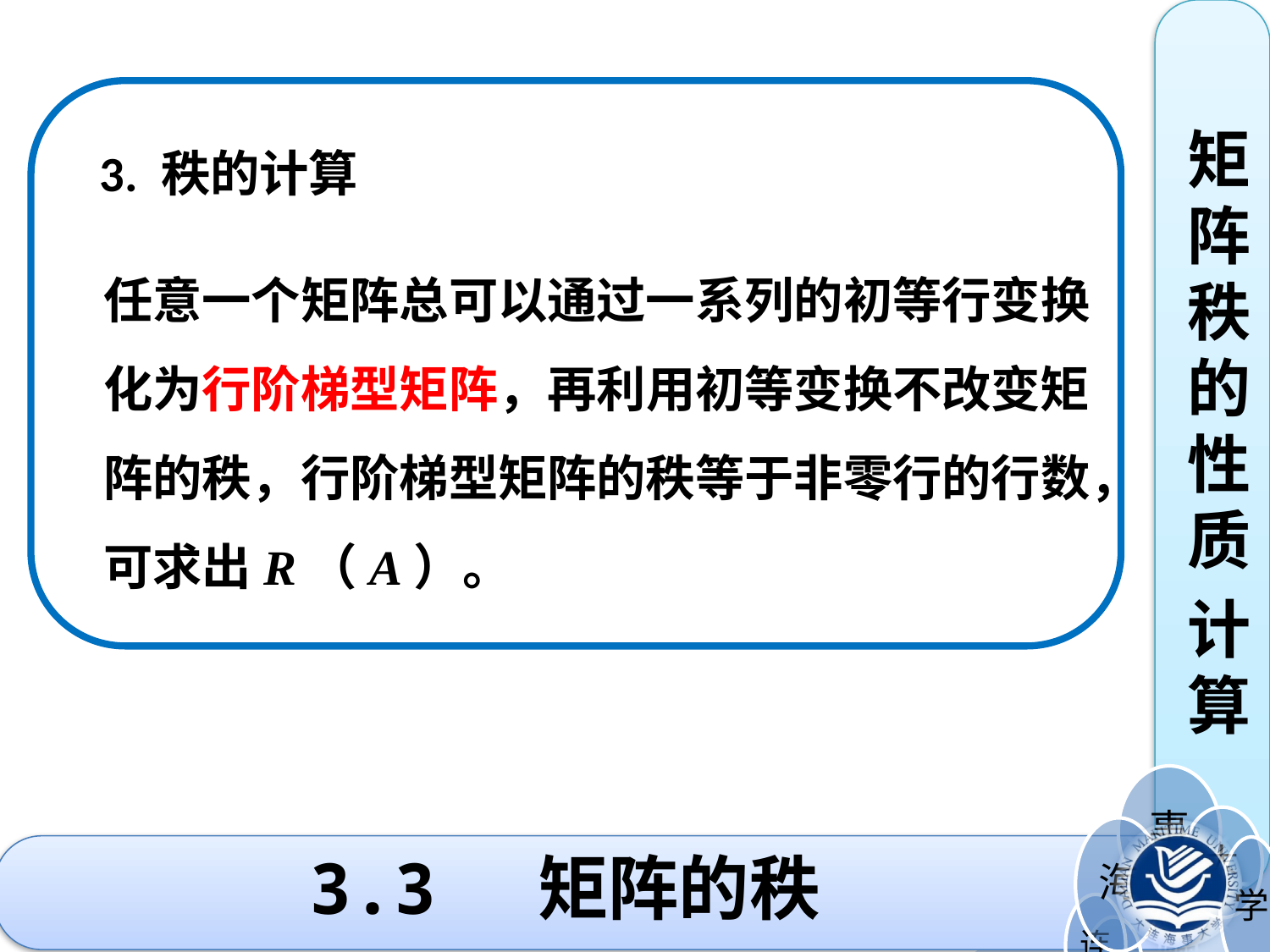

矩阵秩的性质
计算

3. 秩的计算

任意一个矩阵总可以通过一系列的初等行变换化为行阶梯型矩阵，再利用初等变换不改变矩阵的秩，行阶梯型矩阵的秩等于非零行的行数，可求出R（A）。
# 3.3  矩阵的秩